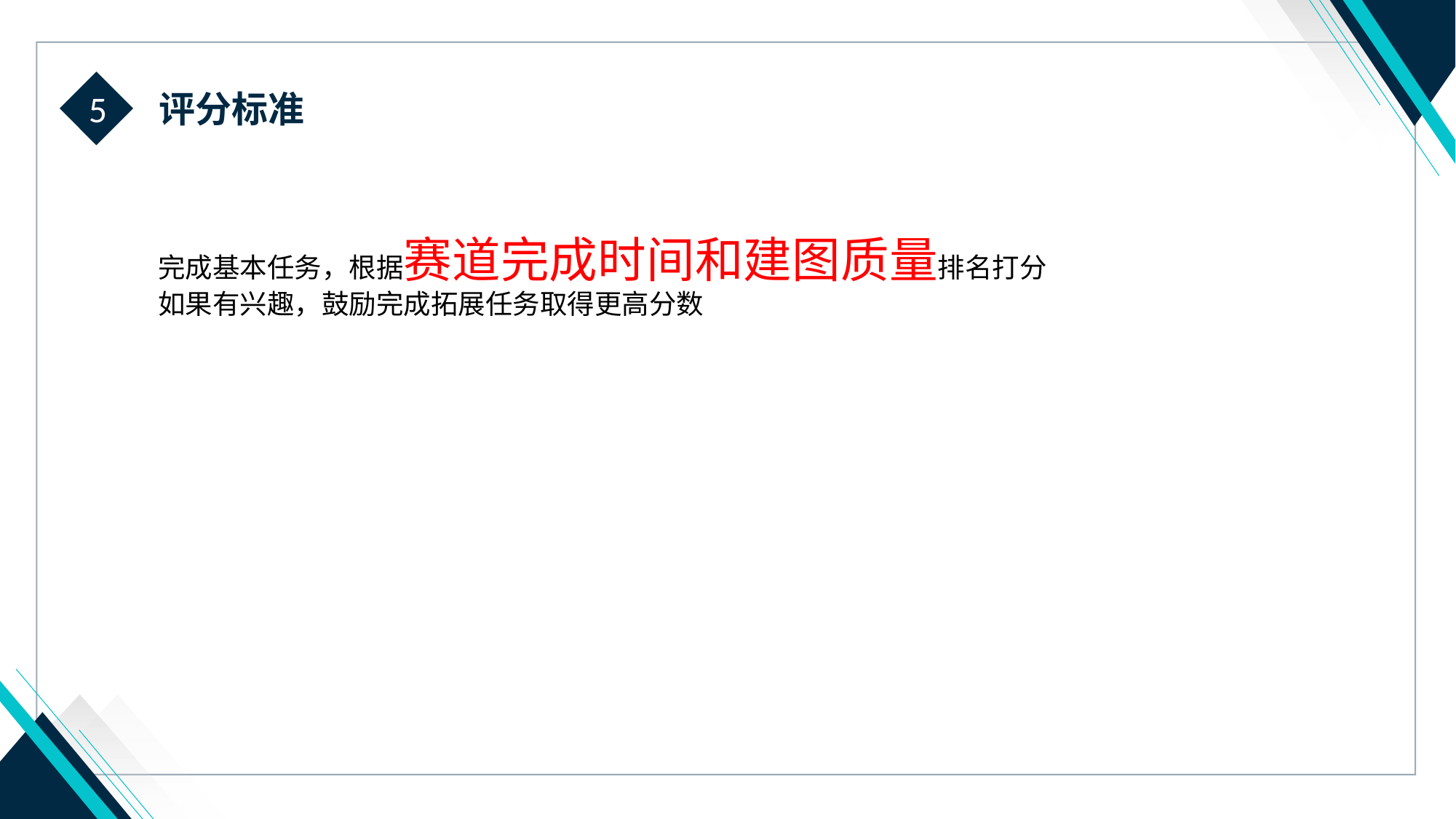

5
评分标准
完成基本任务，根据赛道完成时间和建图质量排名打分
如果有兴趣，鼓励完成拓展任务取得更高分数